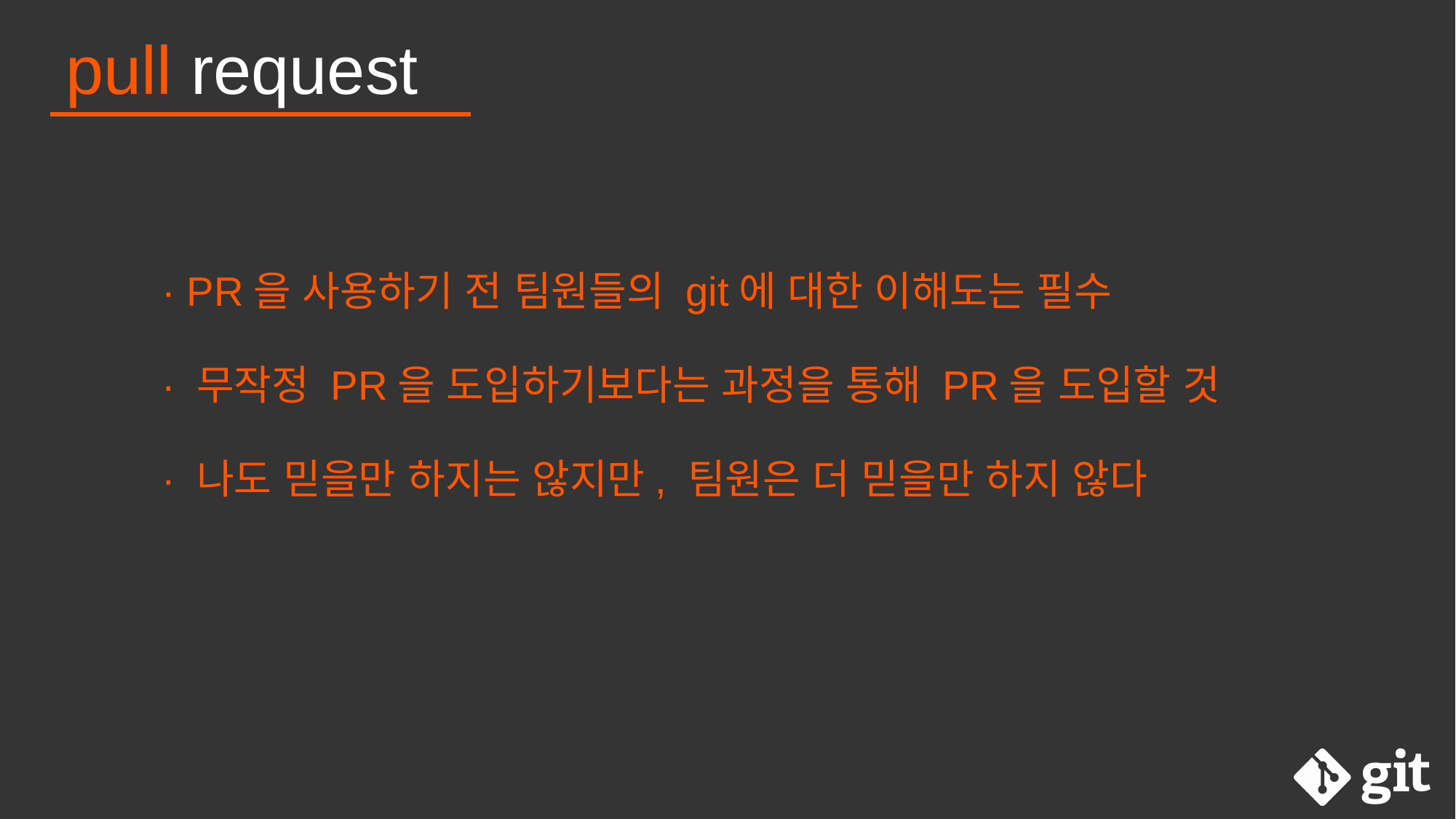

pull request
· PR을 사용하기 전 팀원들의 git에 대한 이해도는 필수
· 무작정 PR을 도입하기보다는 과정을 통해 PR을 도입할 것
· 나도 믿을만 하지는 않지만, 팀원은 더 믿을만 하지 않다